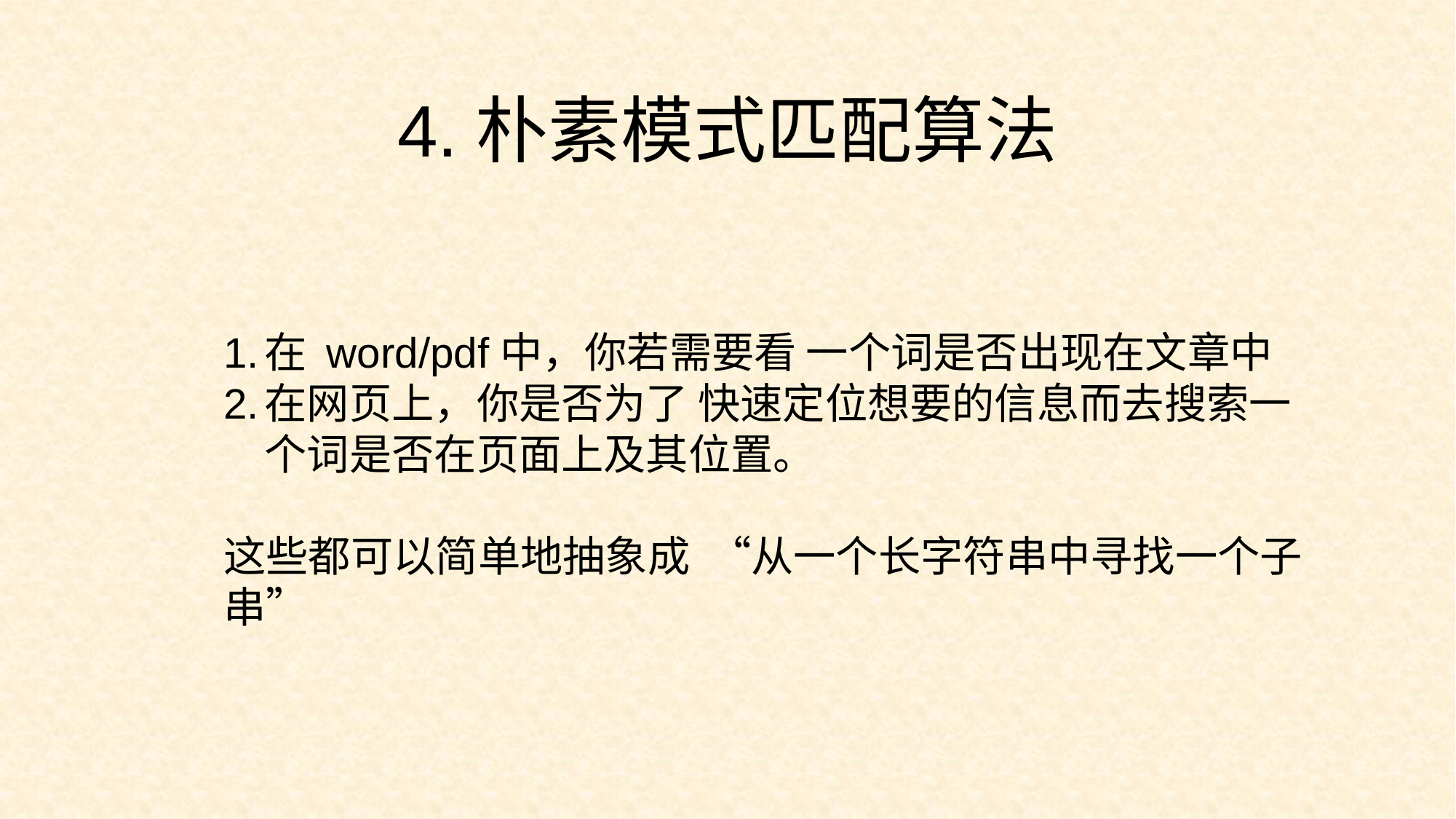

4.朴素模式匹配算法
在 word/pdf中，你若需要看 一个词是否出现在文章中
在网页上，你是否为了 快速定位想要的信息而去搜索一个词是否在页面上及其位置。

这些都可以简单地抽象成  “从一个长字符串中寻找一个子串”